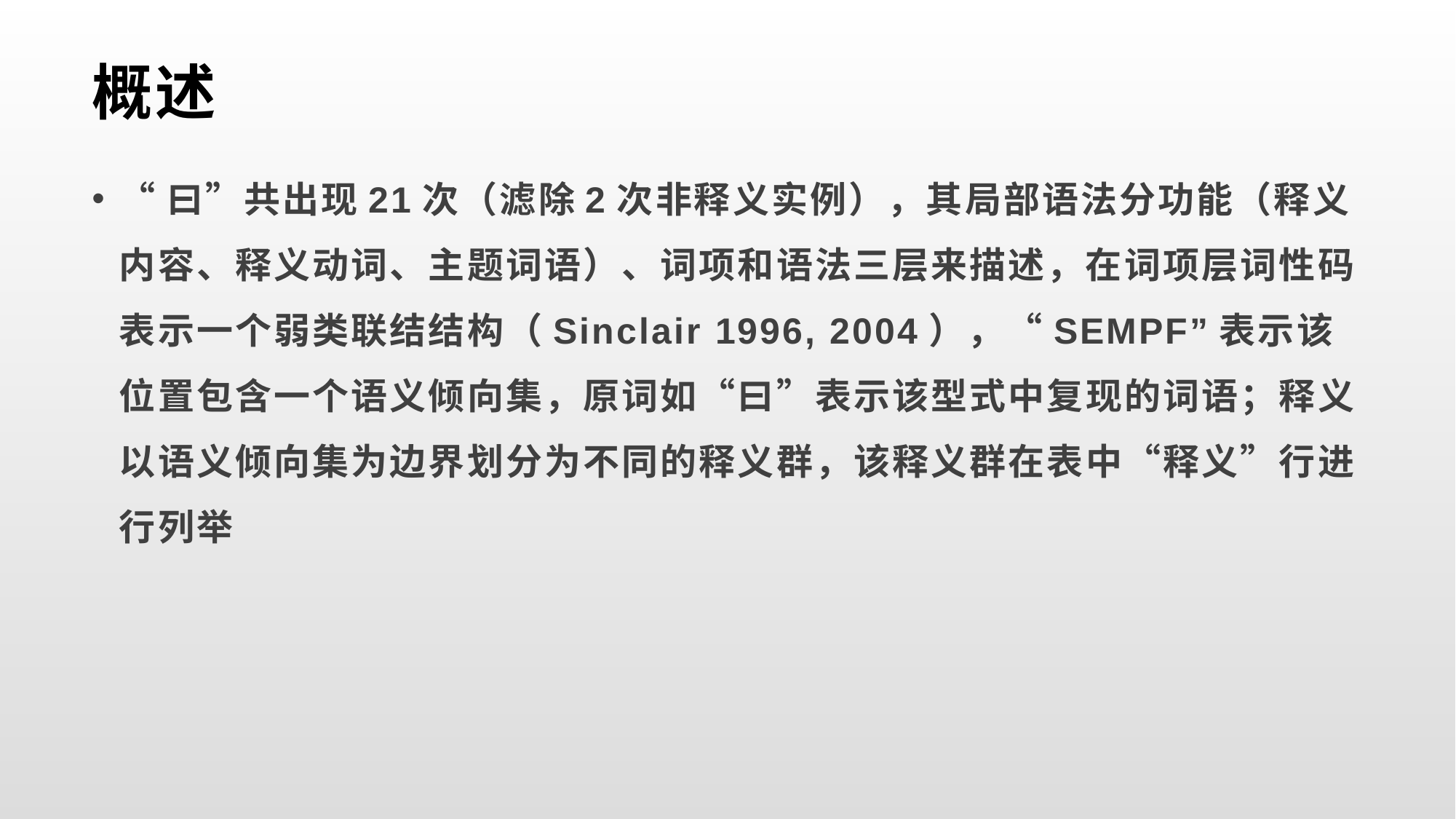

# 概述
“曰”共出现21次（滤除2次非释义实例），其局部语法分功能（释义内容、释义动词、主题词语）、词项和语法三层来描述，在词项层词性码表示一个弱类联结结构（Sinclair 1996, 2004），“SEMPF”表示该位置包含一个语义倾向集，原词如“曰”表示该型式中复现的词语；释义以语义倾向集为边界划分为不同的释义群，该释义群在表中“释义”行进行列举